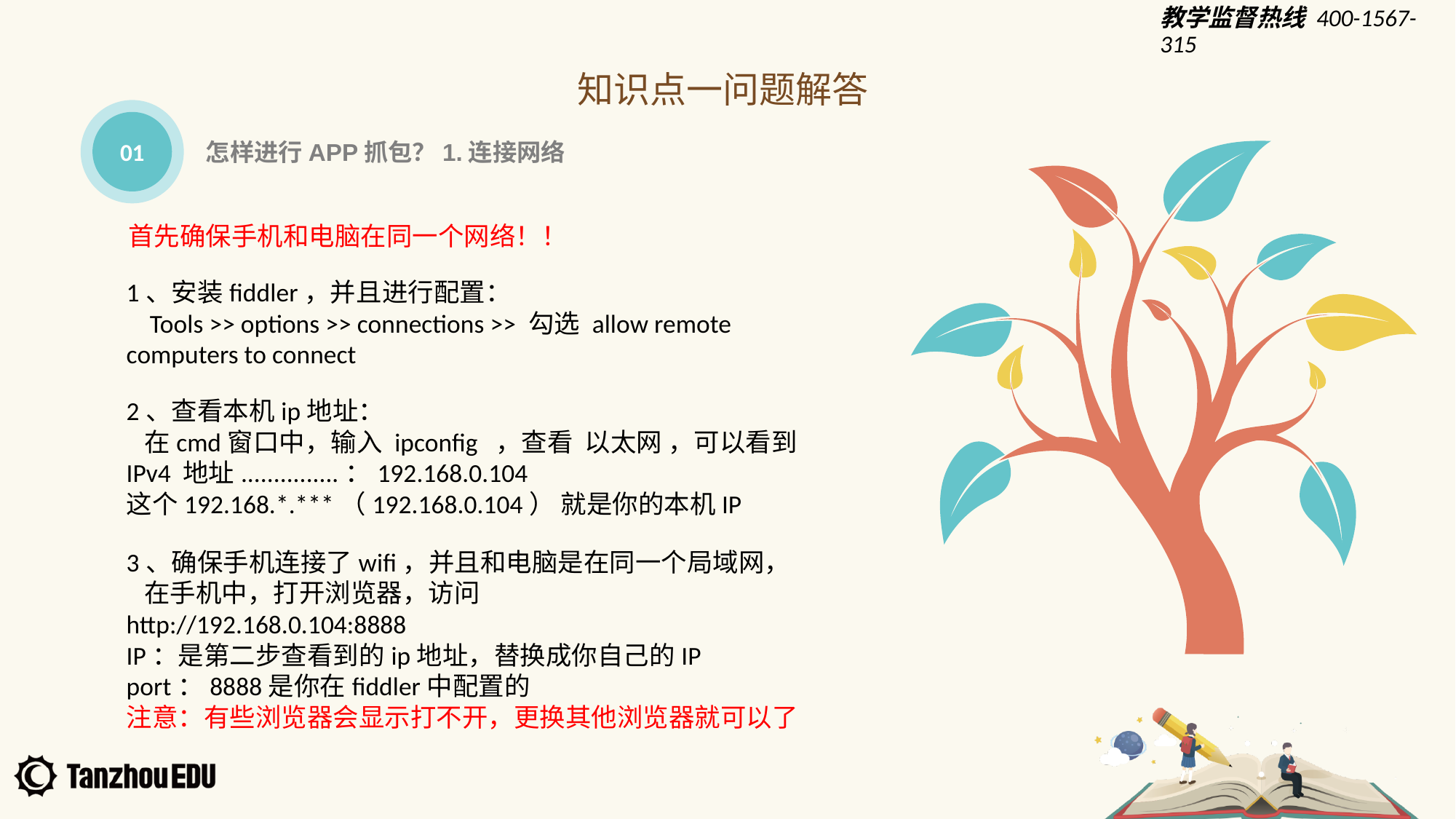

知识点一问题解答

01
怎样进行APP抓包？1.连接网络

首先确保手机和电脑在同一个网络！！

1、安装fiddler，并且进行配置：
    Tools >> options >> connections >> 勾选 allow remote computers to connect

2、查看本机ip地址：
  在cmd窗口中，输入 ipconfig  ，查看  以太网 ，可以看到
IPv4 地址...............：192.168.0.104
这个192.168.*.***（192.168.0.104） 就是你的本机IP

3、确保手机连接了wifi，并且和电脑是在同一个局域网，
  在手机中，打开浏览器，访问
http://192.168.0.104:8888
IP：是第二步查看到的ip地址，替换成你自己的IP
port：8888是你在fiddler中配置的
注意：有些浏览器会显示打不开，更换其他浏览器就可以了